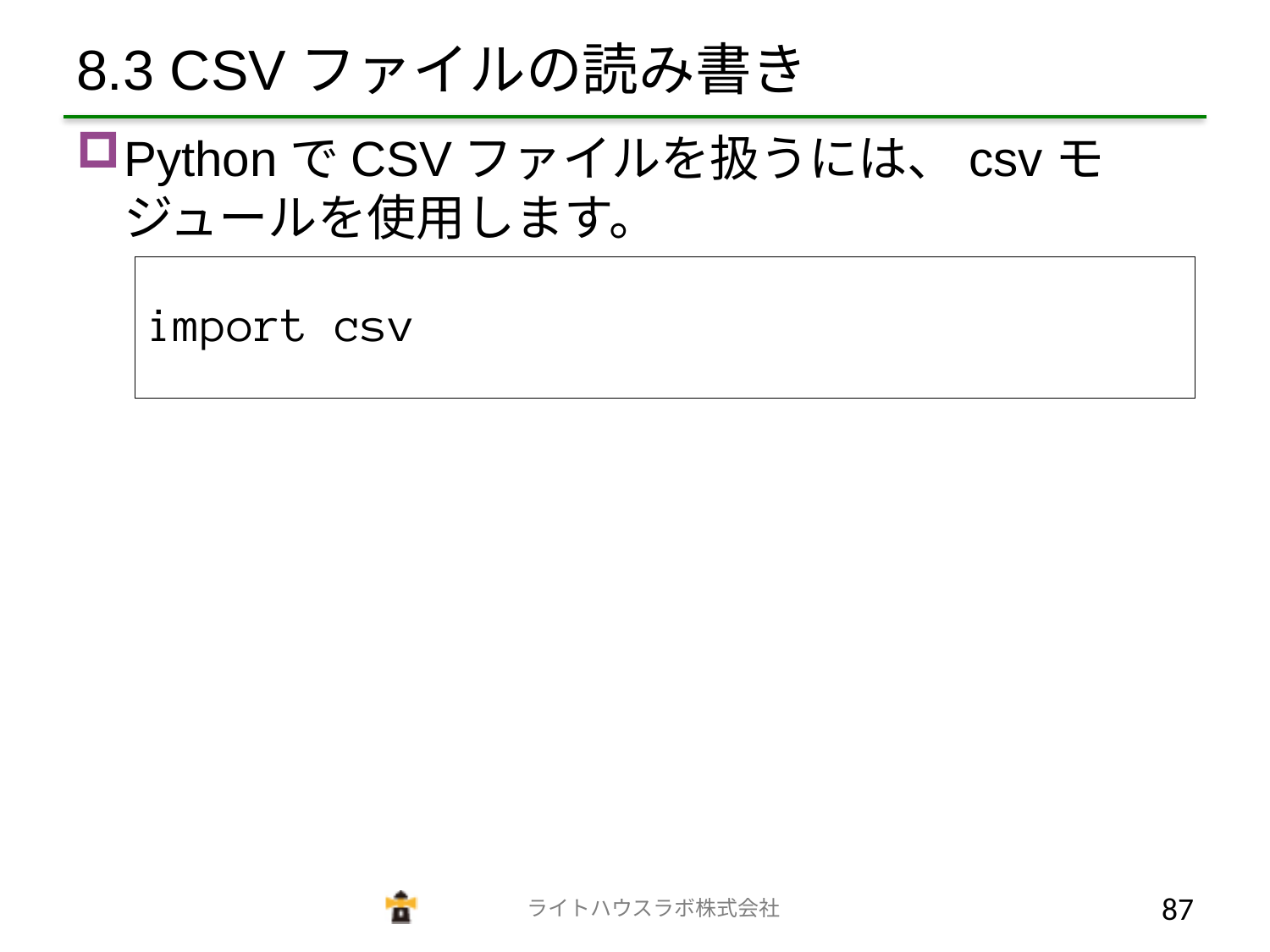

# 8.3 CSVファイルの読み書き
PythonでCSVファイルを扱うには、csvモジュールを使用します。

import csv
　　　　　　　　　　　　　ライトハウスラボ株式会社
87